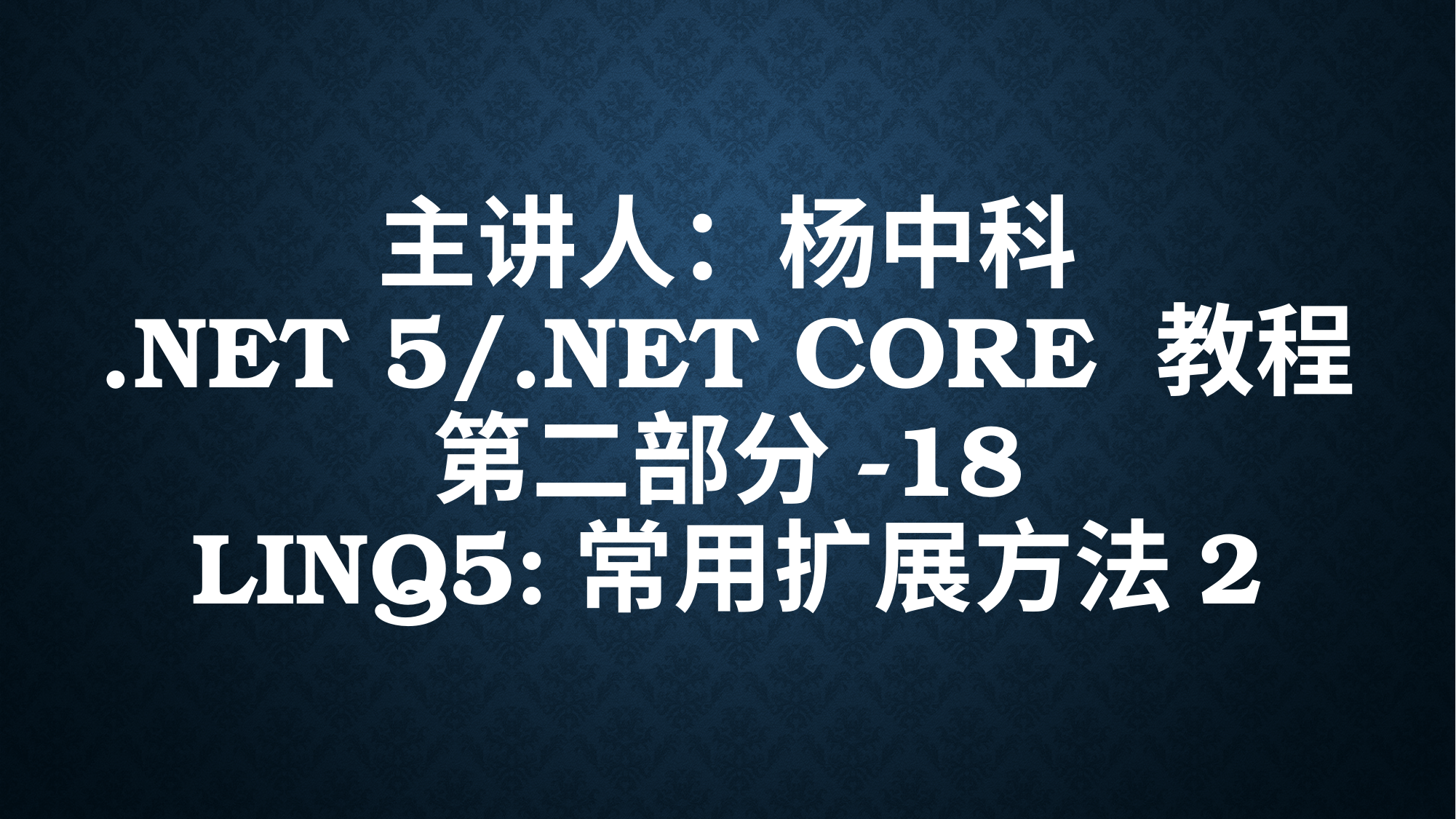

# 主讲人：杨中科 .NET 5/.NET Core 教程 第二部分-18 LINQ5:常用扩展方法2